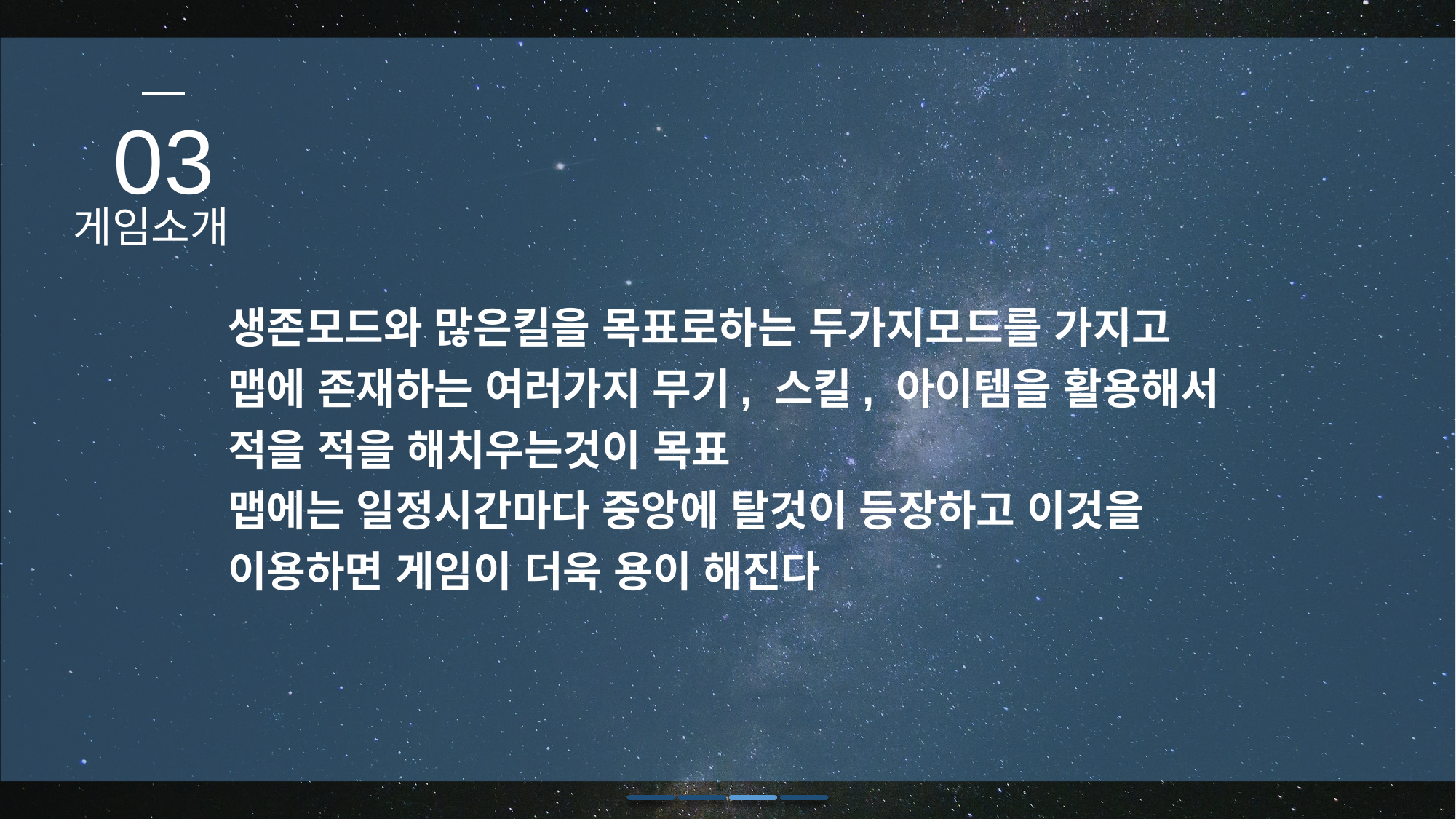

03
게임소개
생존모드와 많은킬을 목표로하는 두가지모드를 가지고
맵에 존재하는 여러가지 무기, 스킬, 아이템을 활용해서
적을 적을 해치우는것이 목표
맵에는 일정시간마다 중앙에 탈것이 등장하고 이것을
이용하면 게임이 더욱 용이 해진다